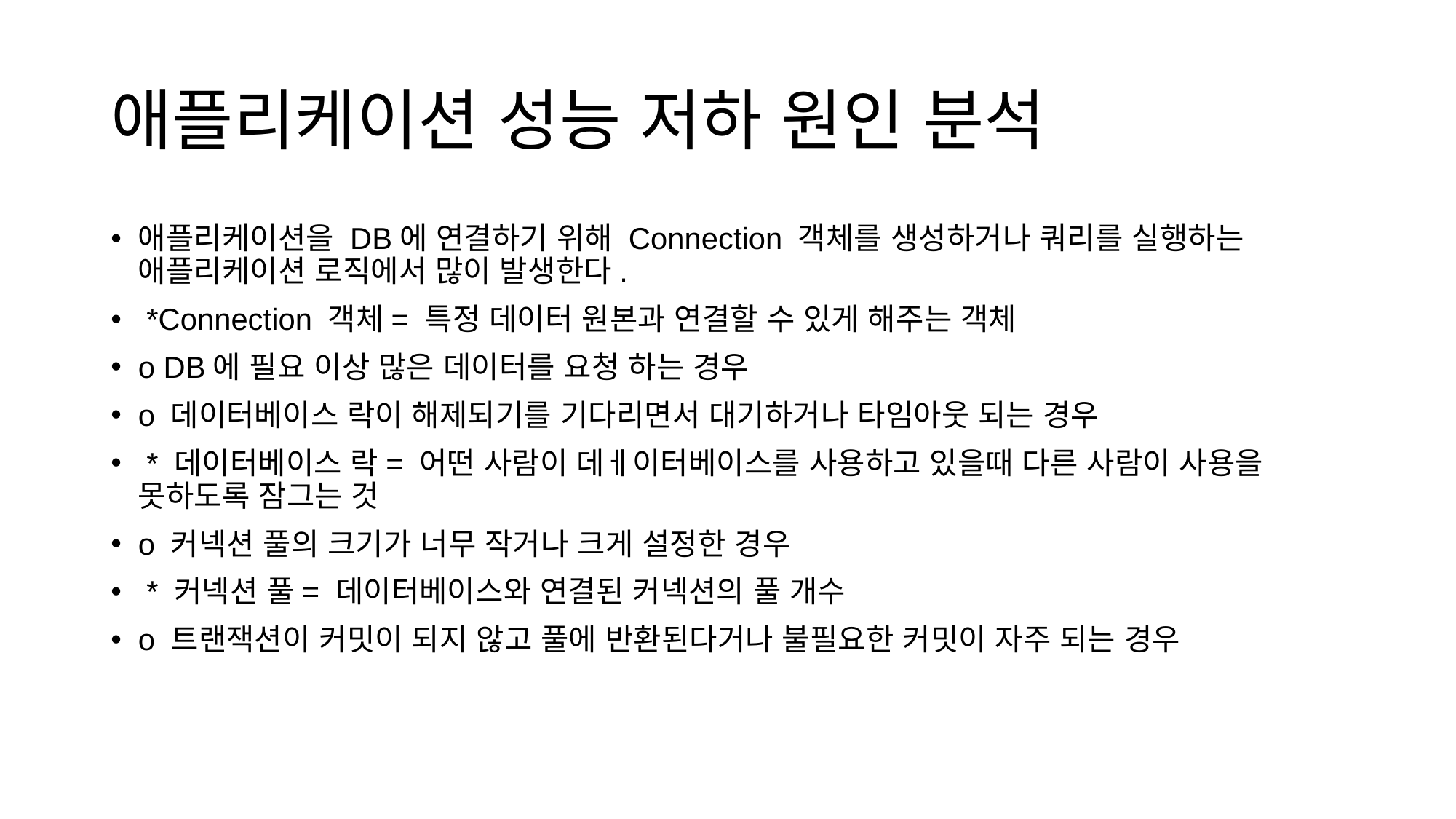

# 애플리케이션 성능 저하 원인 분석
애플리케이션을 DB에 연결하기 위해 Connection 객체를 생성하거나 쿼리를 실행하는 애플리케이션 로직에서 많이 발생한다.
 *Connection 객체= 특정 데이터 원본과 연결할 수 있게 해주는 객체
o DB에 필요 이상 많은 데이터를 요청 하는 경우
o 데이터베이스 락이 해제되기를 기다리면서 대기하거나 타임아웃 되는 경우
 * 데이터베이스 락= 어떤 사람이 데ㅔ이터베이스를 사용하고 있을때 다른 사람이 사용을 못하도록 잠그는 것
o 커넥션 풀의 크기가 너무 작거나 크게 설정한 경우
 * 커넥션 풀= 데이터베이스와 연결된 커넥션의 풀 개수
o 트랜잭션이 커밋이 되지 않고 풀에 반환된다거나 불필요한 커밋이 자주 되는 경우